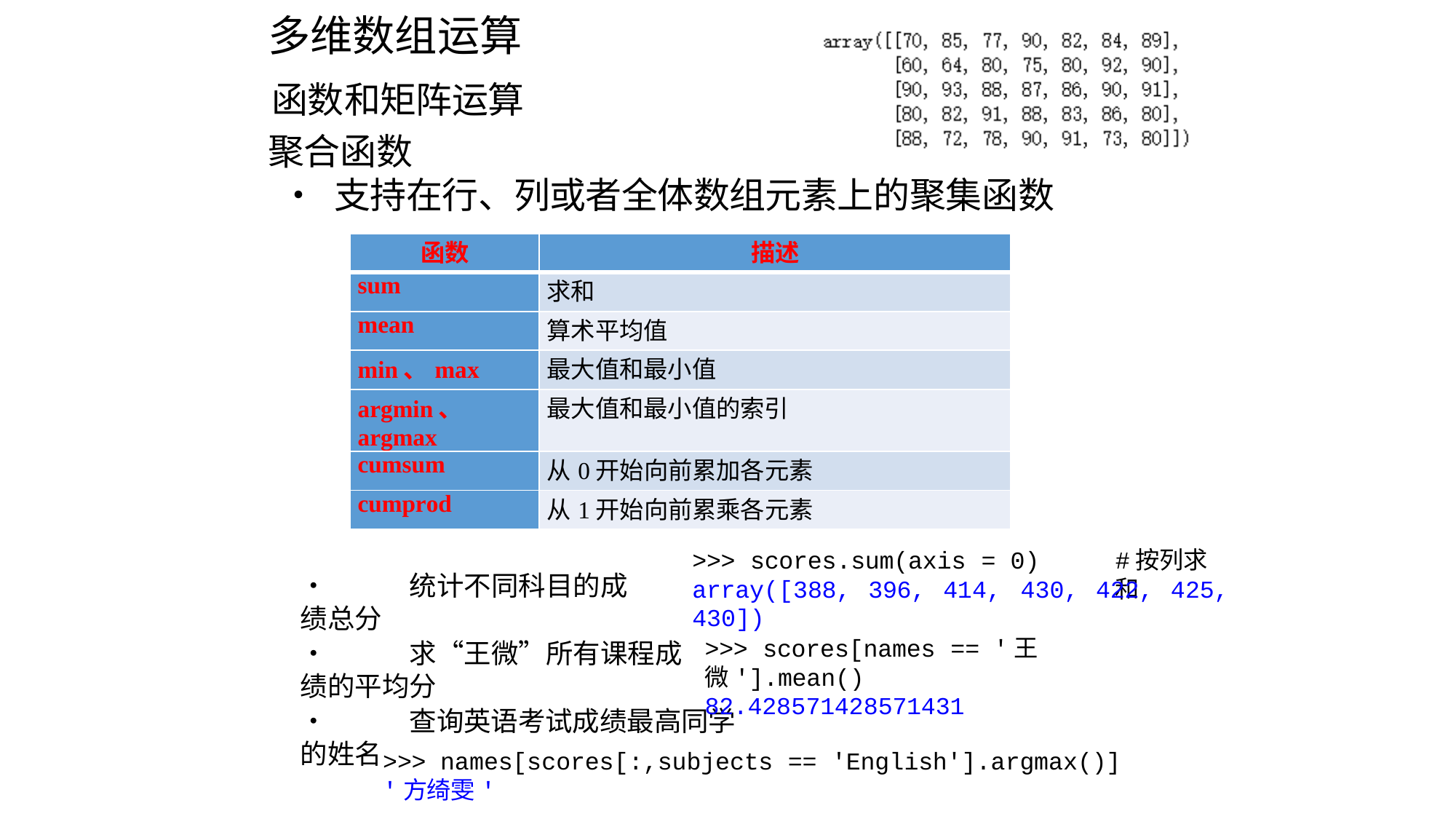

多维数组运算

函数和矩阵运算
# 聚合函数
• 支持在行、列或者全体数组元素上的聚集函数
| 函数 | 描述 |
| --- | --- |
| sum | 求和 |
| mean | 算术平均值 |
| min、max | 最大值和最小值 |
| argmin、 argmax | 最大值和最小值的索引 |
| cumsum | 从0开始向前累加各元素 |
| cumprod | 从1开始向前累乘各元素 |
>>> scores.sum(axis = 0)
array([388, 396, 414,
430])
#按列求和
•	统计不同科目的成绩总分
430, 422, 425,
>>> scores[names == '王微'].mean()
82.428571428571431
•	求“王微”所有课程成绩的平均分
•	查询英语考试成绩最高同学的姓名
>>> names[scores[:,subjects == 'English'].argmax()]
'方绮雯'